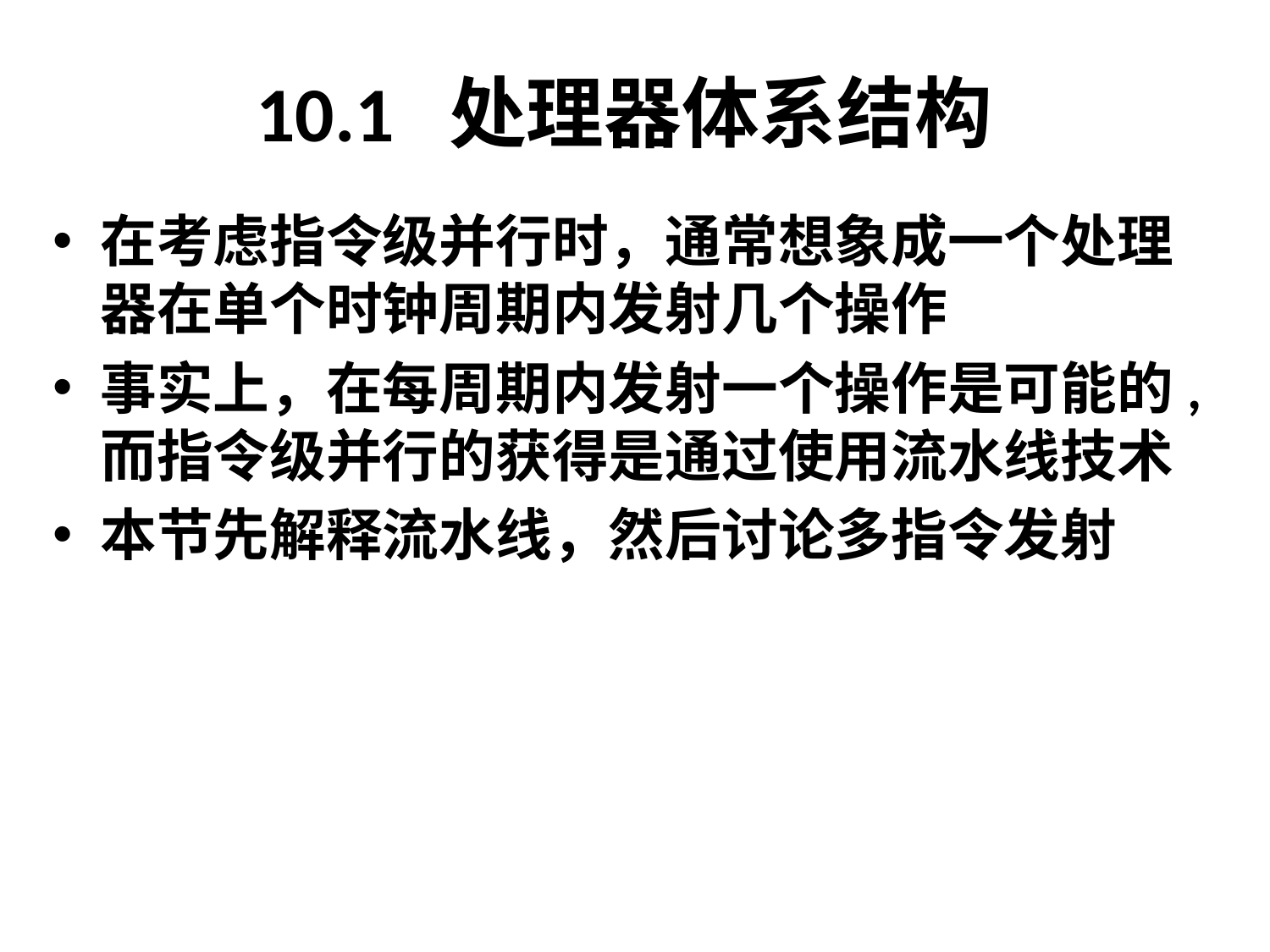

# 10.1  处理器体系结构
在考虑指令级并行时，通常想象成一个处理器在单个时钟周期内发射几个操作
事实上，在每周期内发射一个操作是可能的, 而指令级并行的获得是通过使用流水线技术
本节先解释流水线，然后讨论多指令发射